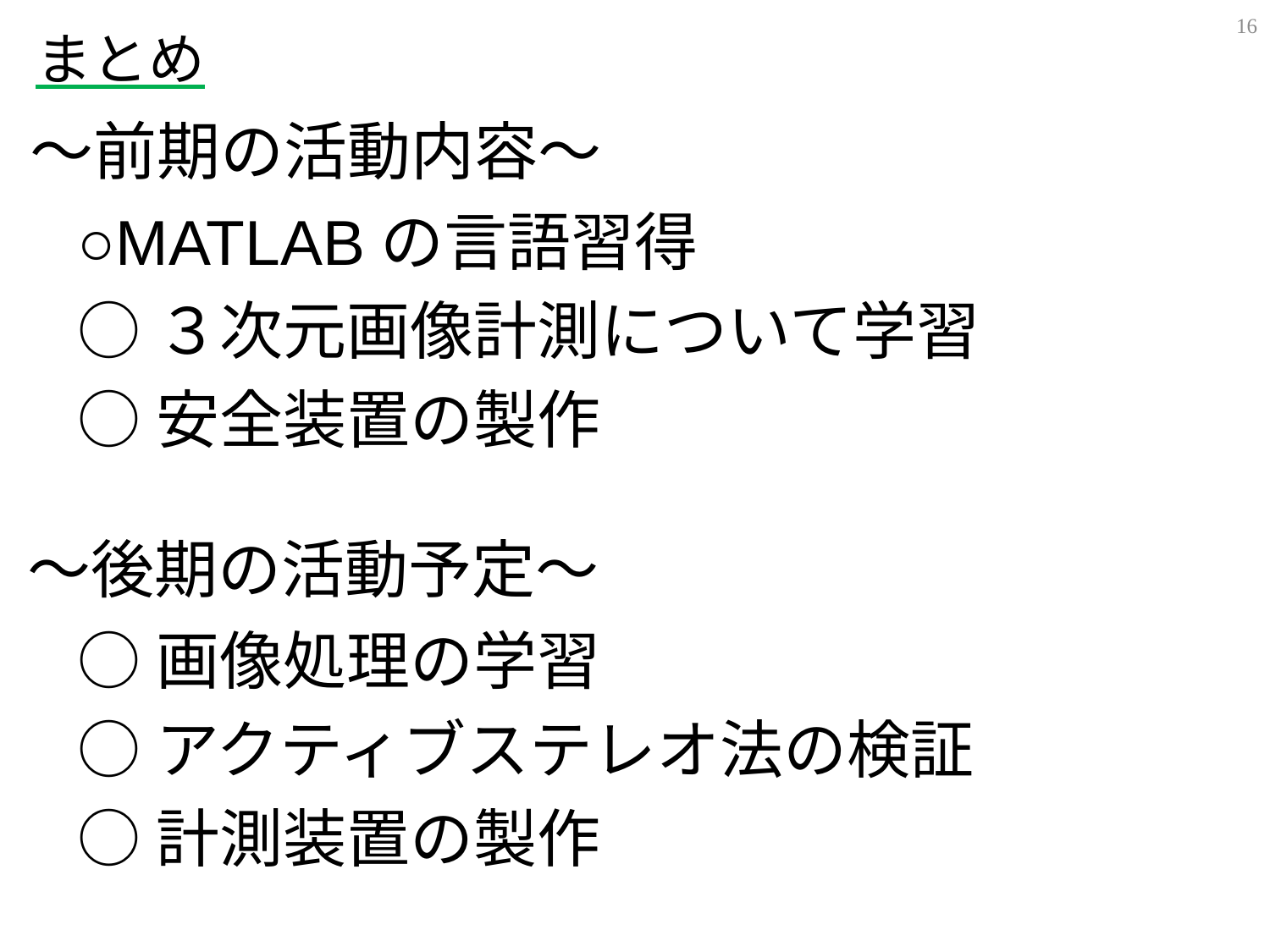

16
まとめ
～前期の活動内容～
○MATLABの言語習得
○３次元画像計測について学習
○安全装置の製作
# ～後期の活動予定～
○画像処理の学習
○アクティブステレオ法の検証
○計測装置の製作